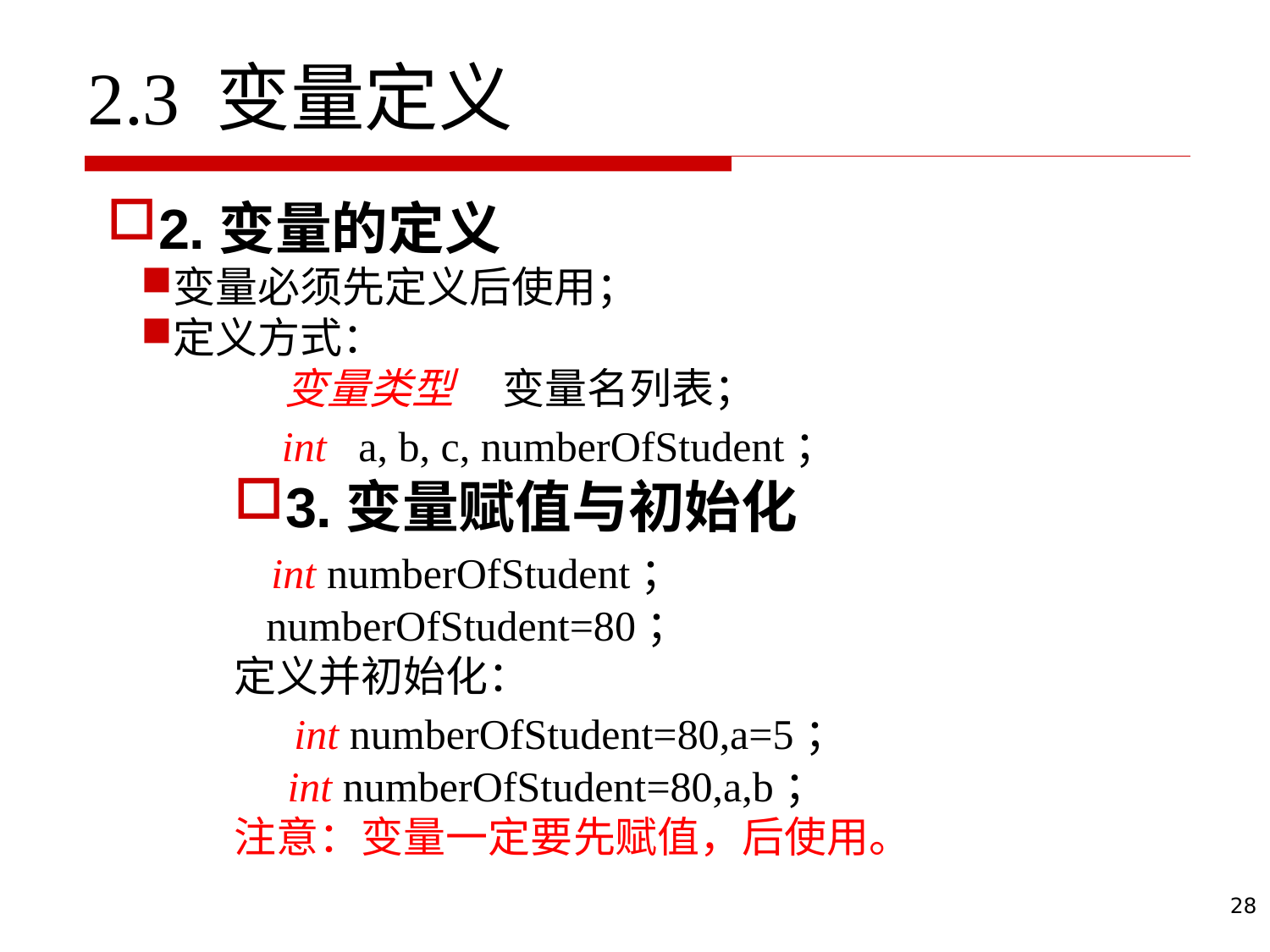

2.3 变量定义
2.变量的定义
变量必须先定义后使用；
定义方式：
      变量类型     变量名列表；
    int   a, b, c, numberOfStudent；
3.变量赋值与初始化
   int numberOfStudent；
   numberOfStudent=80；
定义并初始化：
     int numberOfStudent=80,a=5；
     int numberOfStudent=80,a,b；
注意：变量一定要先赋值，后使用。
28